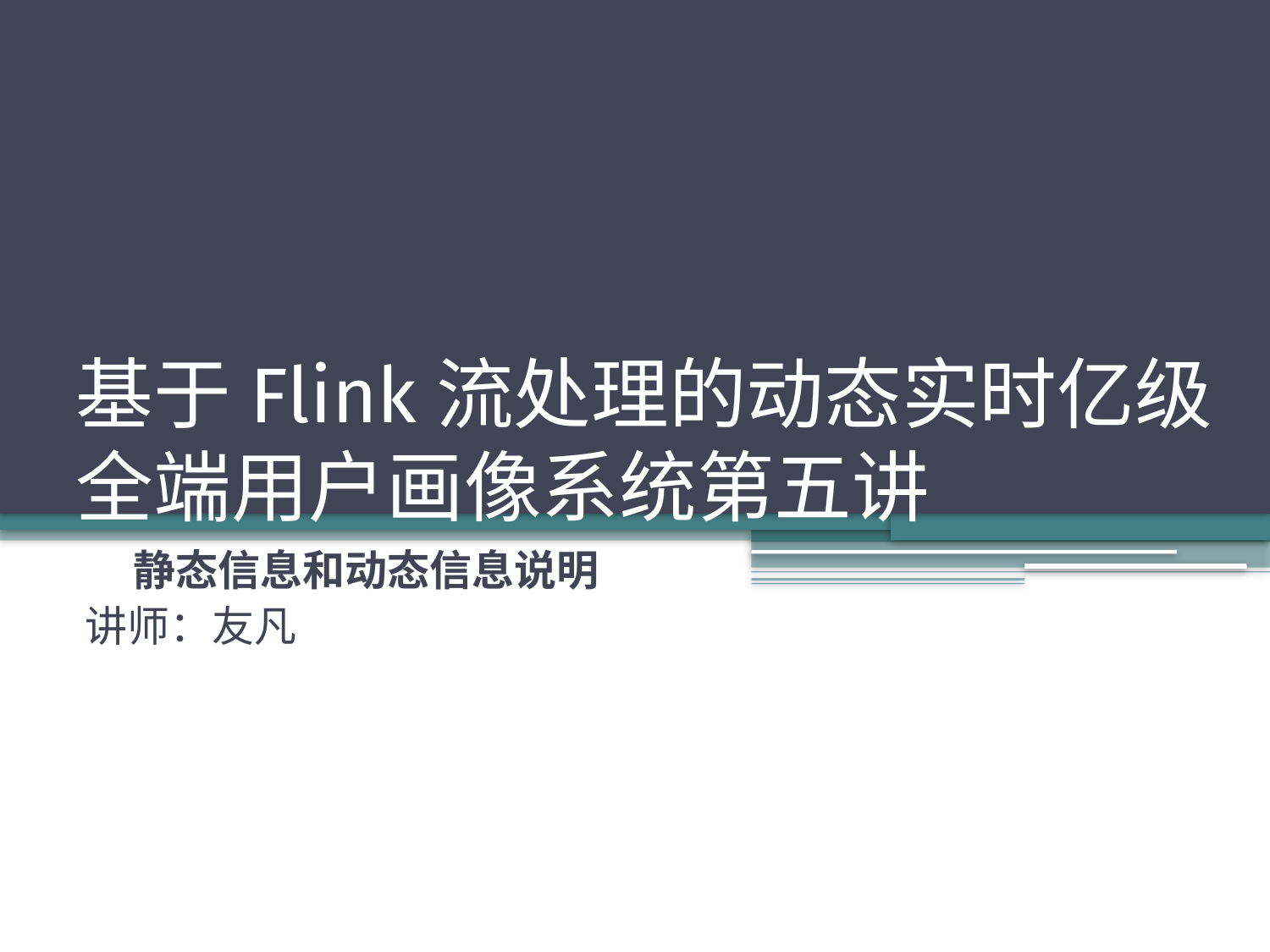

# 基于Flink流处理的动态实时亿级全端用户画像系统第五讲
    静态信息和动态信息说明
讲师：友凡